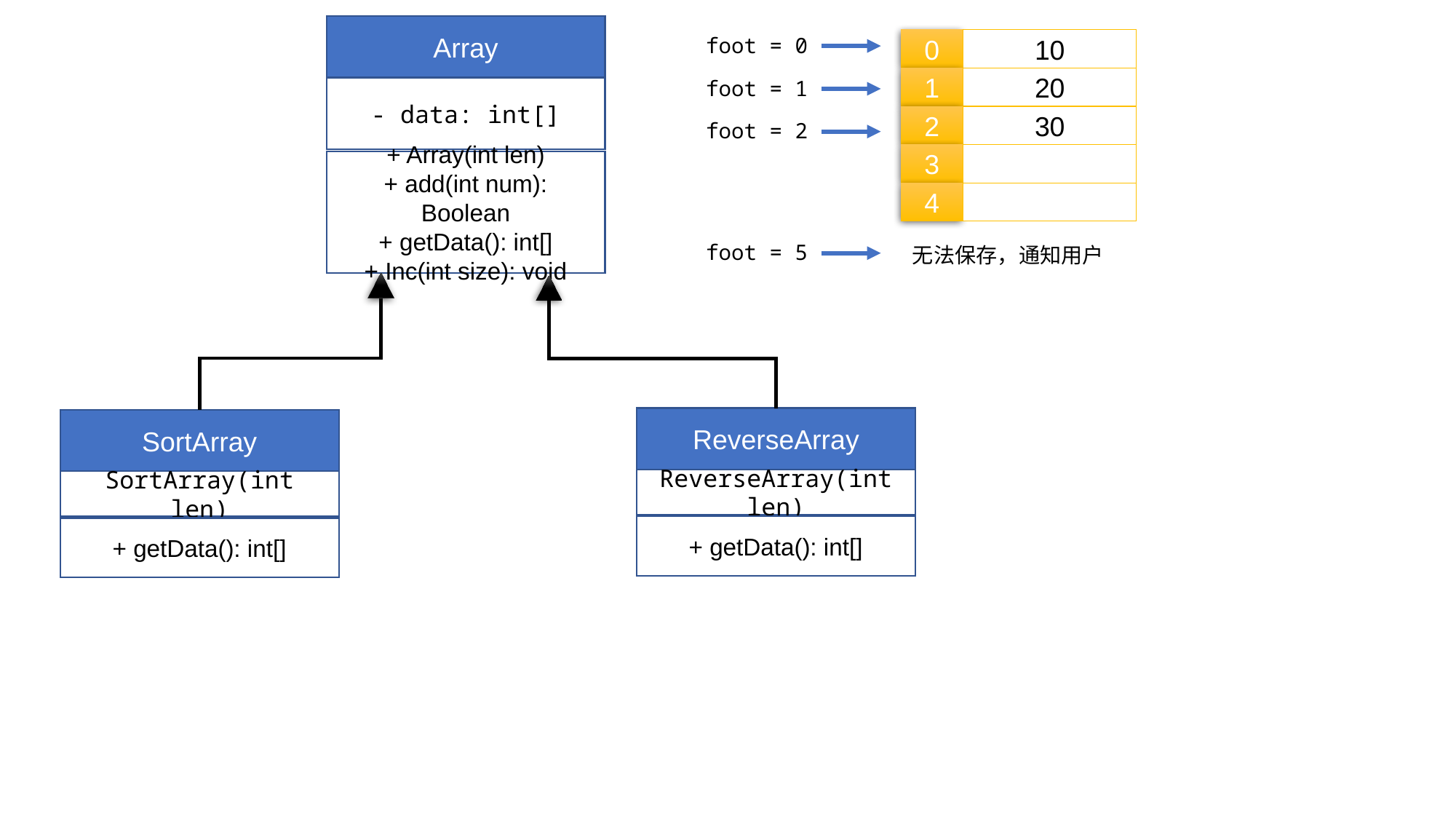

Array
foot = 0
0
10
1
20
foot = 1
- data: int[]
2
30
foot = 2
3

+ Array(int len)
+ add(int num): Boolean
+ getData(): int[]
+ Inc(int size): void
4

foot = 5
无法保存，通知用户

ReverseArray
SortArray
ReverseArray(int len)
SortArray(int len)
+ getData(): int[]
+ getData(): int[]